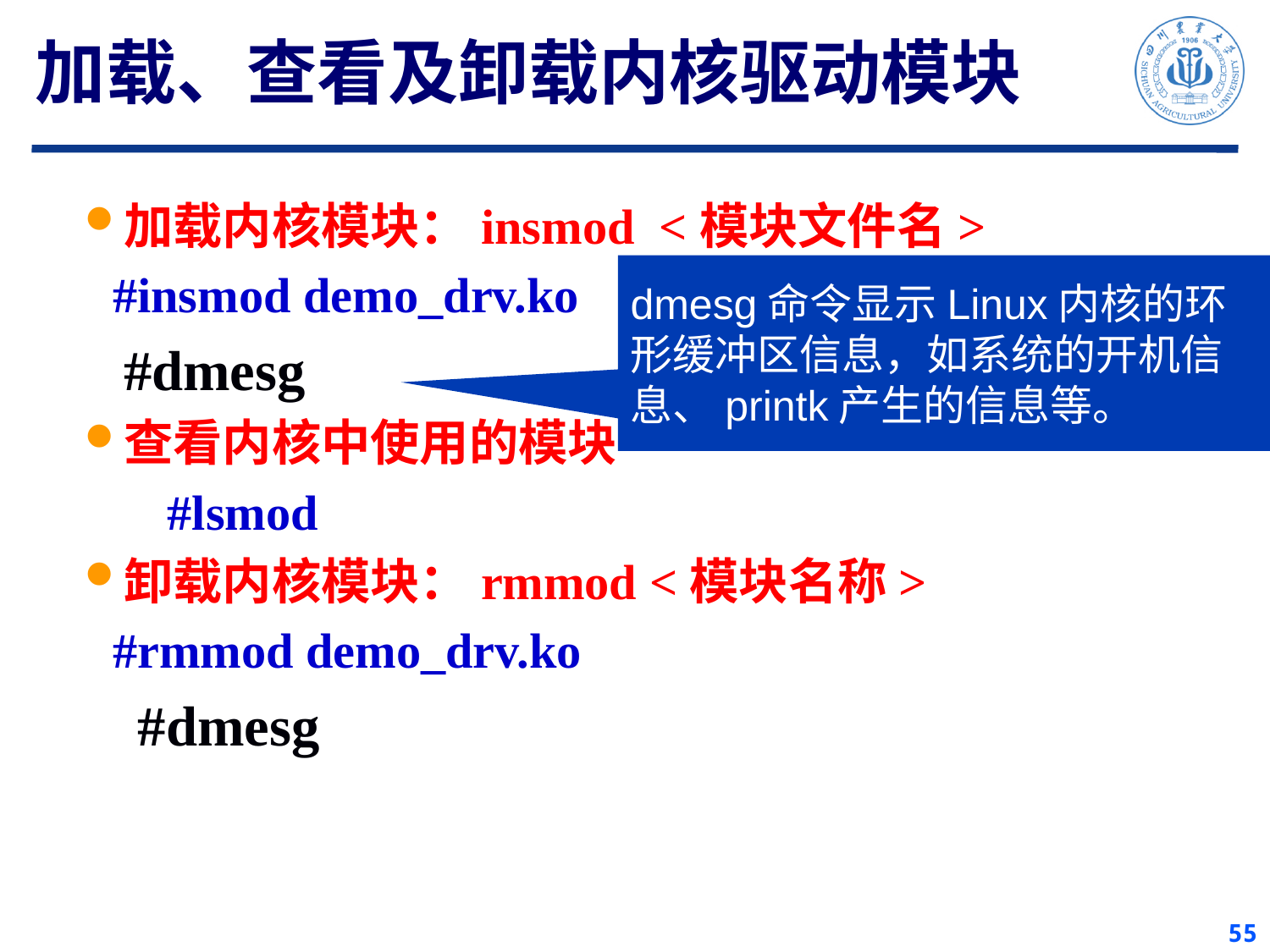

# 加载、查看及卸载内核驱动模块
加载内核模块：insmod  <模块文件名>
 #insmod demo_drv.ko
     #dmesg
查看内核中使用的模块
 	#lsmod
卸载内核模块：rmmod <模块名称>
 #rmmod demo_drv.ko
      #dmesg
dmesg命令显示Linux内核的环形缓冲区信息，如系统的开机信息、printk产生的信息等。